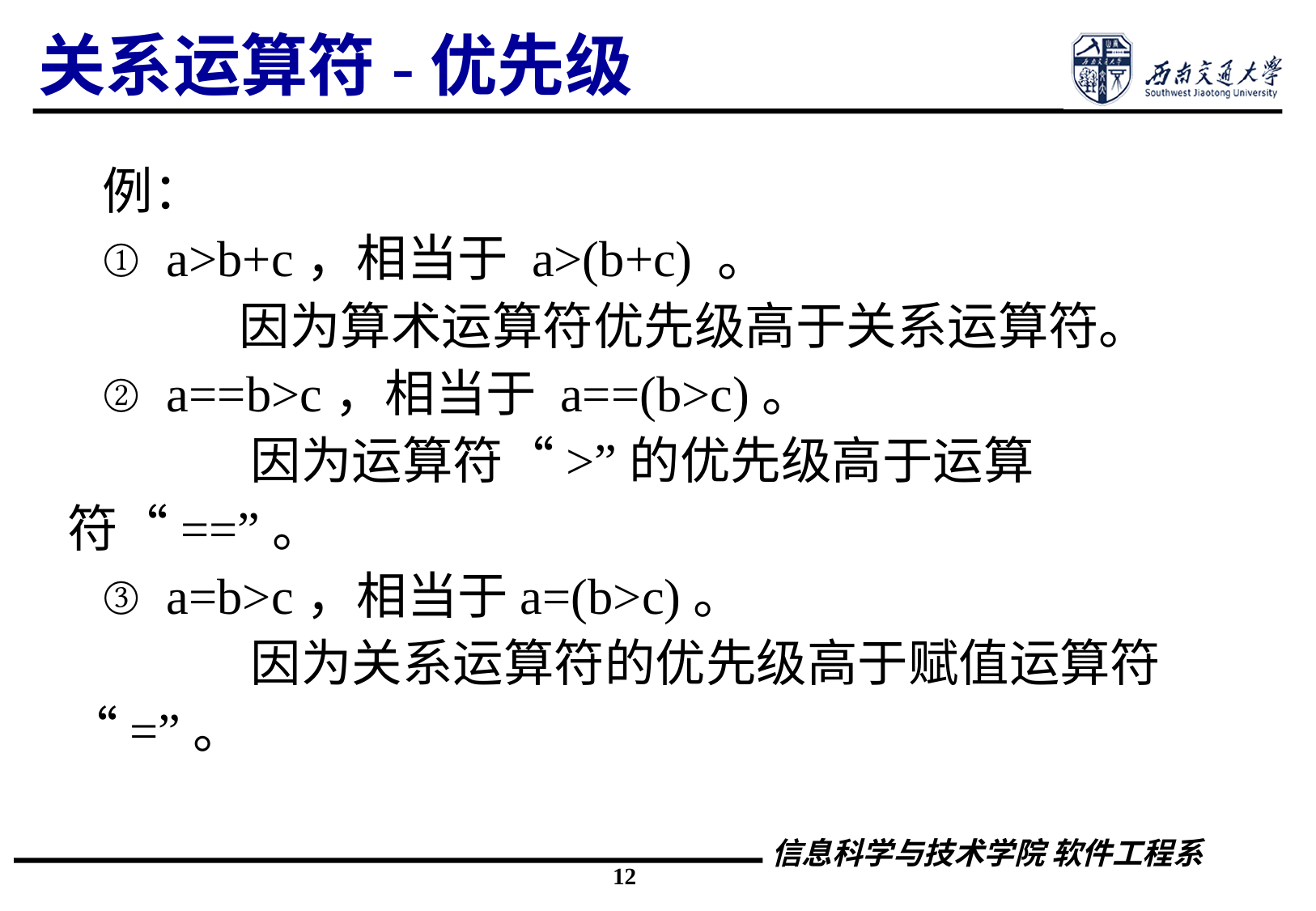

# 关系运算符-优先级
例：
①  a>b+c，相当于 a>(b+c) 。
           因为算术运算符优先级高于关系运算符。
②  a==b>c，相当于 a==(b>c)。
            因为运算符“>”的优先级高于运算符“==”。
③  a=b>c，相当于a=(b>c)。
            因为关系运算符的优先级高于赋值运算符“=”。
12